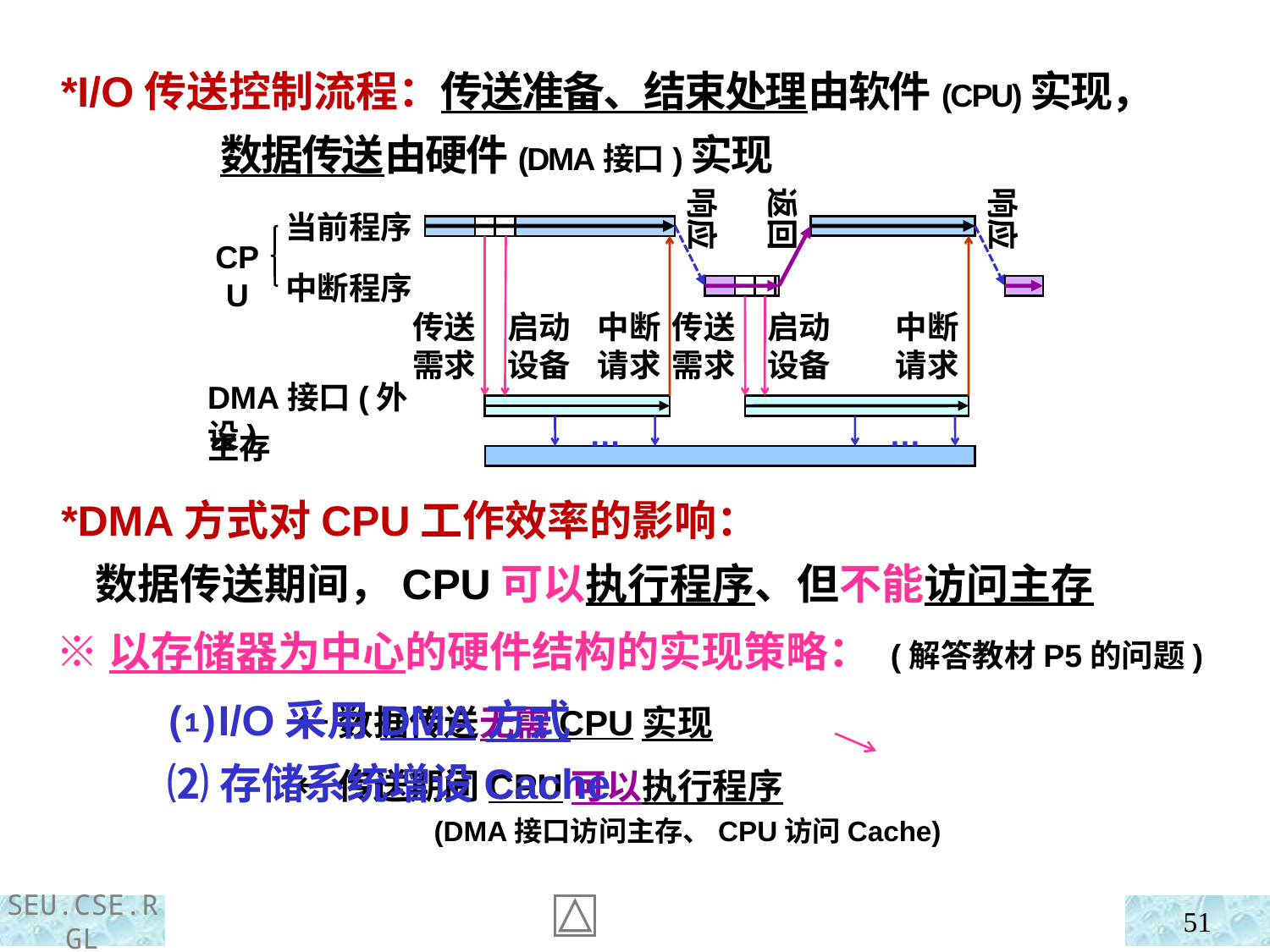

*I/O传送控制流程：传送准备、结束处理由软件(CPU)实现，
                      数据传送由硬件(DMA接口)实现
响应
返回
响应
当前程序
中断程序

CPU

启动
设备
传送
需求
传送
需求
中断
请求
启动
设备
中断
请求
DMA接口(外设)

主存
…
…

  *DMA方式对CPU工作效率的影响：
     数据传送期间，CPU可以执行程序、但不能访问主存
  ※以存储器为中心的硬件结构的实现策略： (解答教材P5的问题)
                           ←数据传送无需CPU实现
                           ←传送期间CPU可以执行程序
⑴I/O采用DMA方式
⑵存储系统增设Cache
                              (DMA接口访问主存、CPU访问Cache)

51